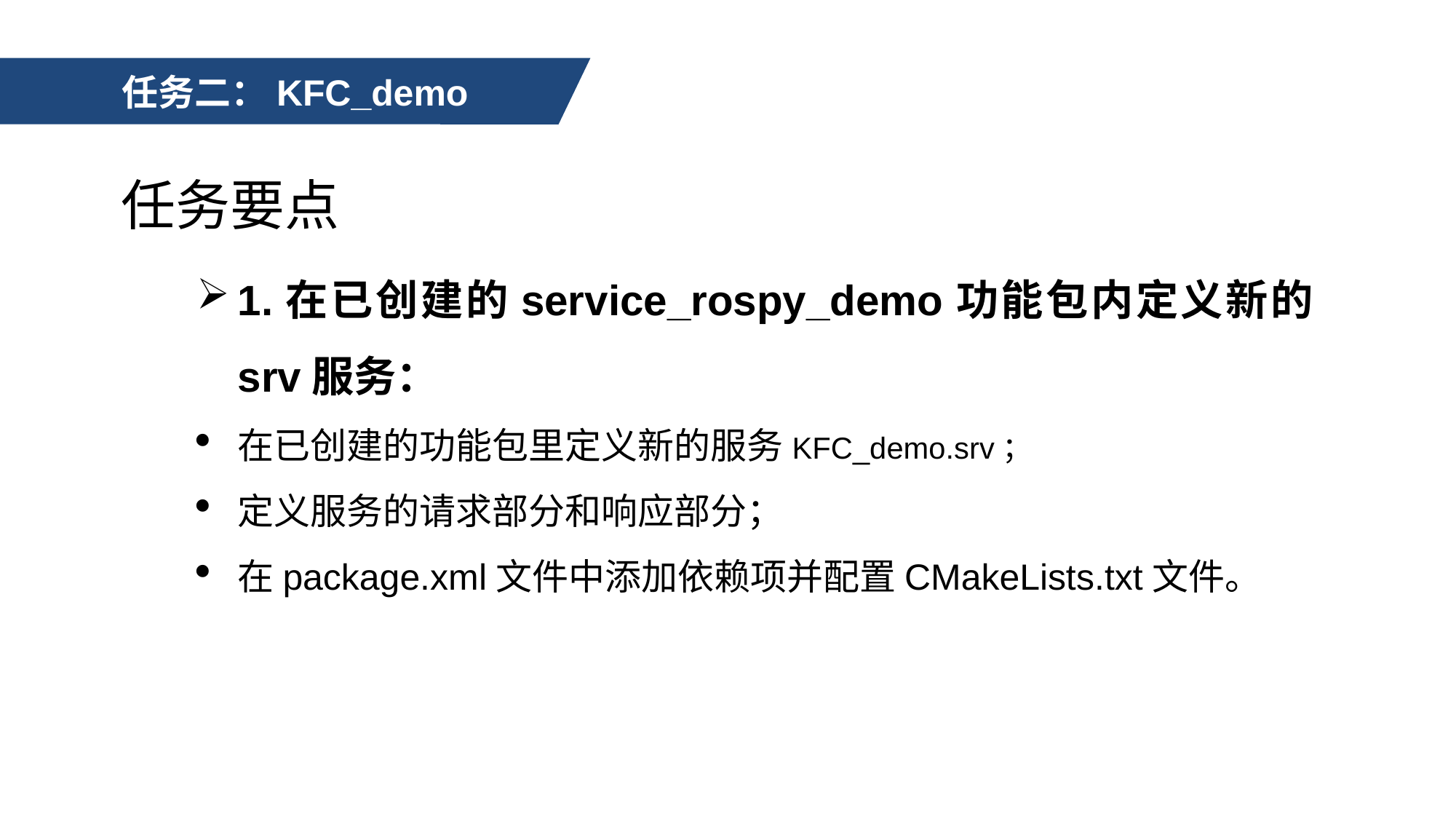

任务二：KFC_demo
任务要点
1.在已创建的service_rospy_demo功能包内定义新的srv服务：
在已创建的功能包里定义新的服务KFC_demo.srv；
定义服务的请求部分和响应部分；
在package.xml文件中添加依赖项并配置CMakeLists.txt文件。